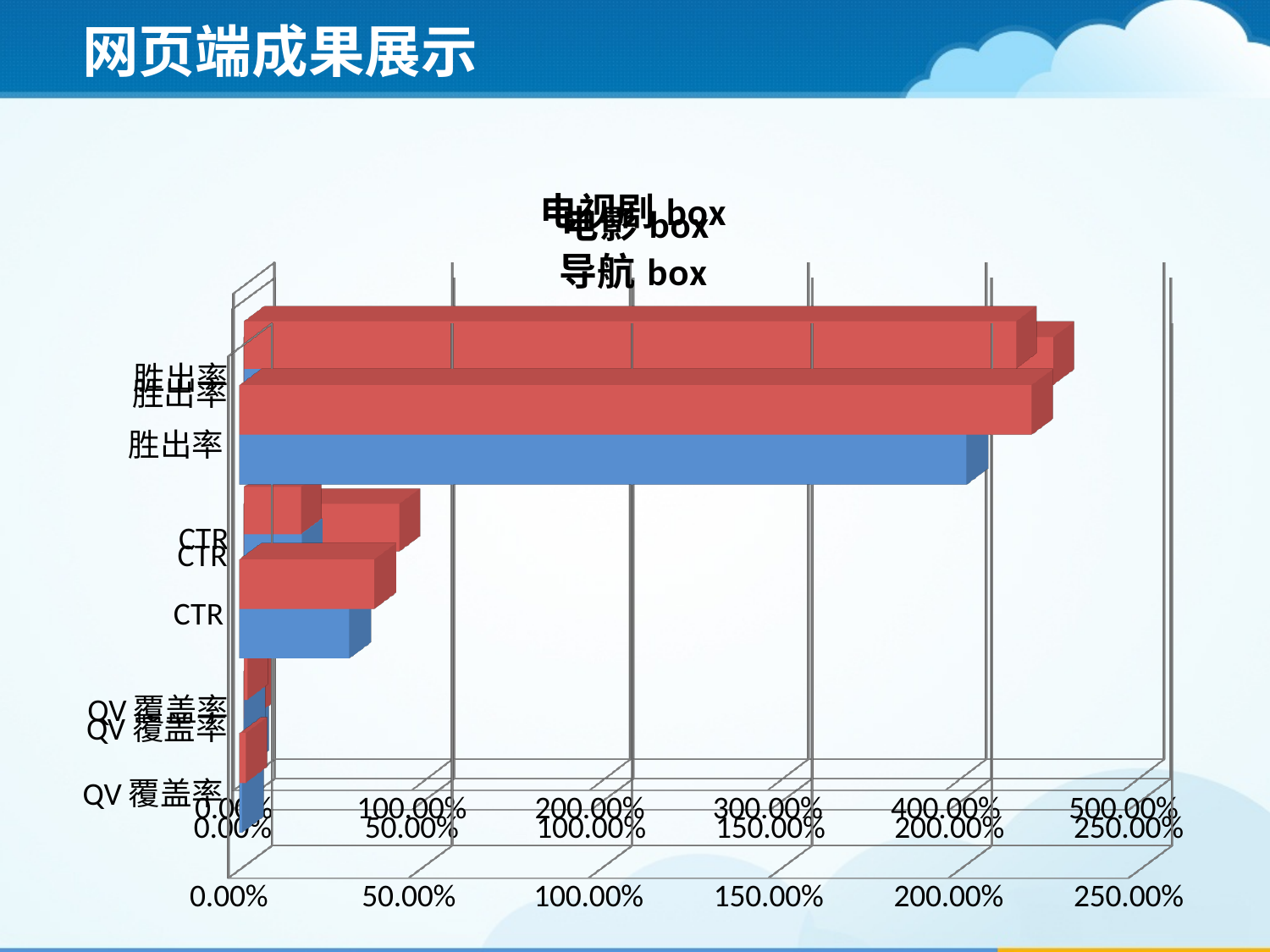

# 网页端成果展示

[unsupported chart]

[unsupported chart]

[unsupported chart]